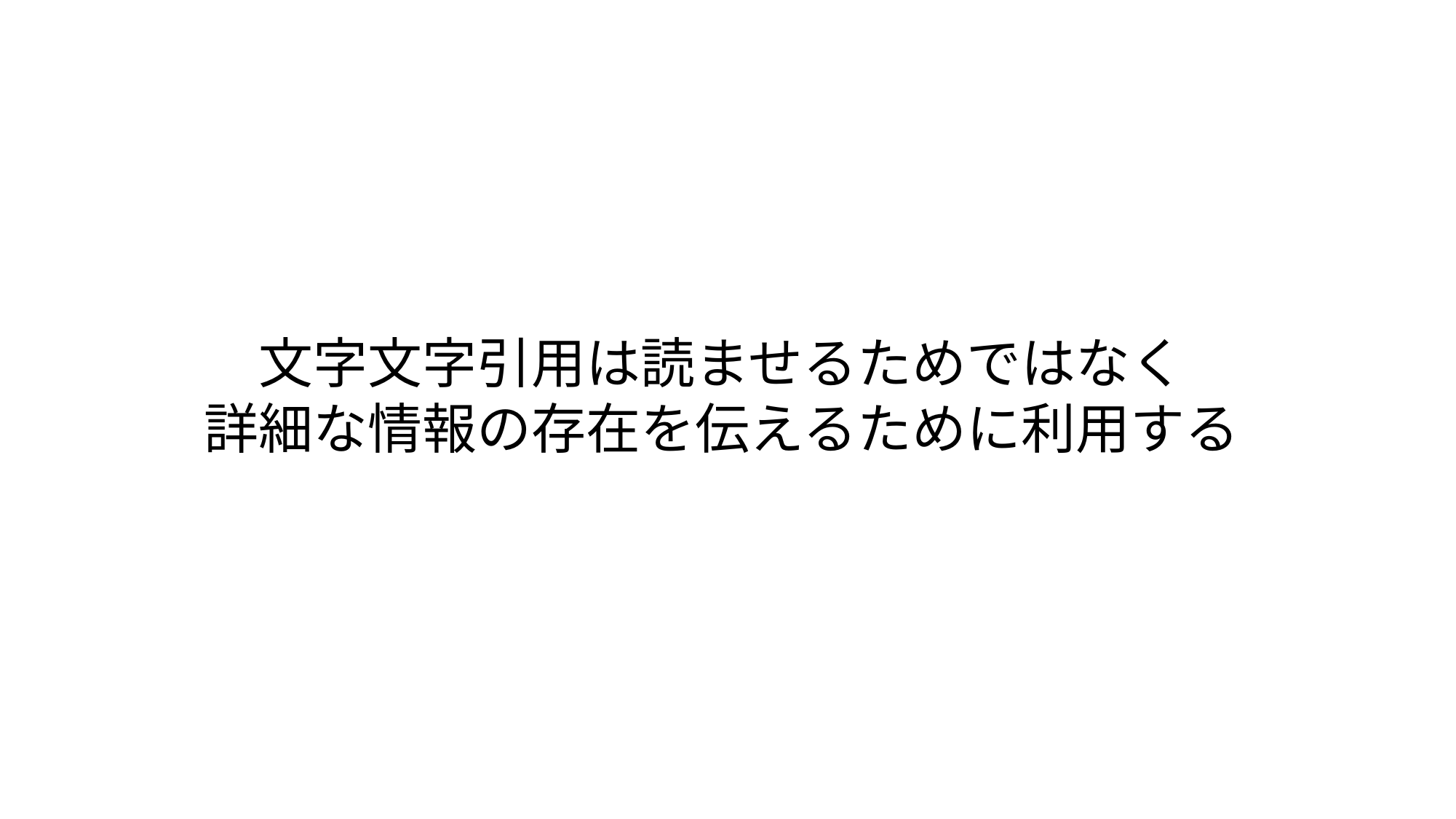

文字文字引用は読ませるためではなく
詳細な情報の存在を伝えるために利用する